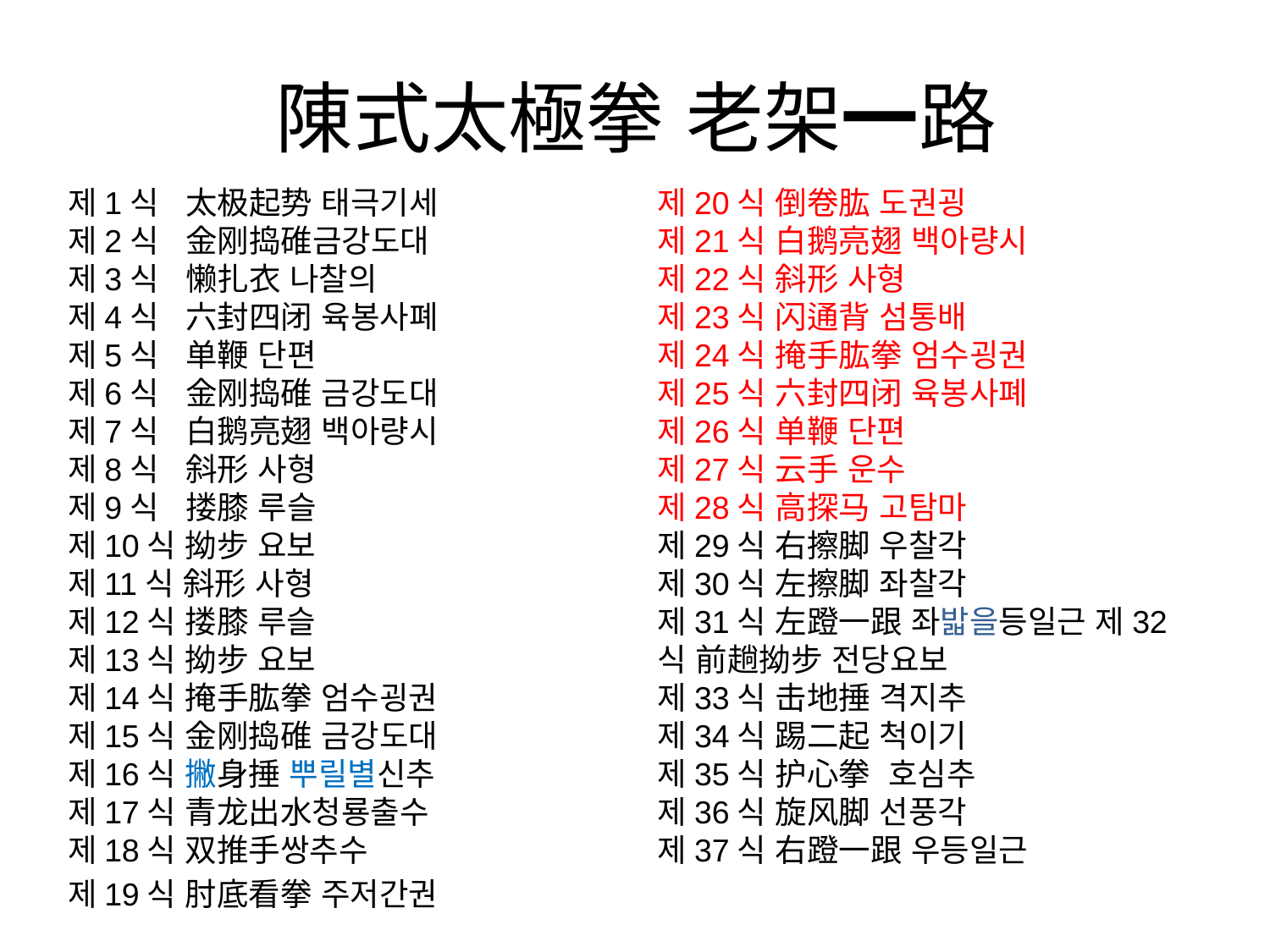

# 陳式太極拳 老架一路
제1식   太极起势 태극기세
제2식   金刚捣碓금강도대
제3식   懒扎衣 나찰의
제4식   六封四闭 육봉사폐
제5식   单鞭 단편
제6식   金刚捣碓 금강도대
제7식   白鹅亮翅 백아량시
제8식   斜形 사형
제9식   搂膝 루슬
제10식 拗步 요보
제11식 斜形 사형
제12식 搂膝 루슬
제13식 拗步 요보
제14식 掩手肱拳 엄수굉권
제15식 金刚捣碓 금강도대
제16식 撇身捶 뿌릴별신추
제17식 青龙出水청룡출수
제18식 双推手쌍추수
제19식 肘底看拳 주저간권

제20식 倒卷肱 도권굉
제21식 白鹅亮翅 백아량시
제22식 斜形 사형
제23식 闪通背 섬통배
제24식 掩手肱拳 엄수굉권
제25식 六封四闭 육봉사폐
제26식 单鞭 단편
제27식 云手 운수
제28식 高探马 고탐마
제29식 右擦脚 우찰각
제30식 左擦脚 좌찰각
제31식 左蹬一跟 좌밟을등일근 제32식 前趟拗步 전당요보
제33식 击地捶 격지추
제34식 踢二起 척이기
제35식 护心拳  호심추
제36식 旋风脚 선풍각
제37식 右蹬一跟 우등일근